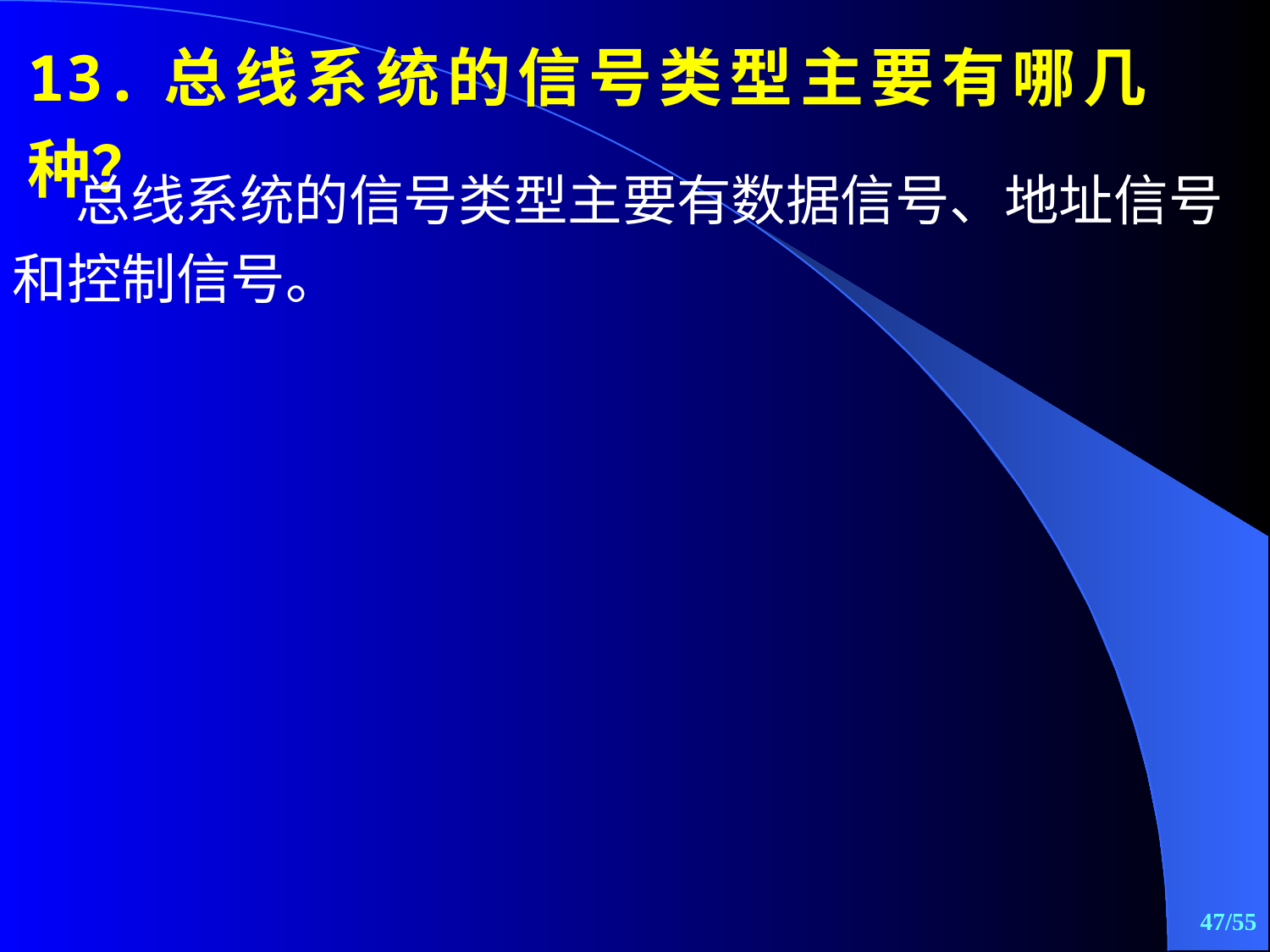

13.总线系统的信号类型主要有哪几种？
总线系统的信号类型主要有数据信号、地址信号和控制信号。
47/55